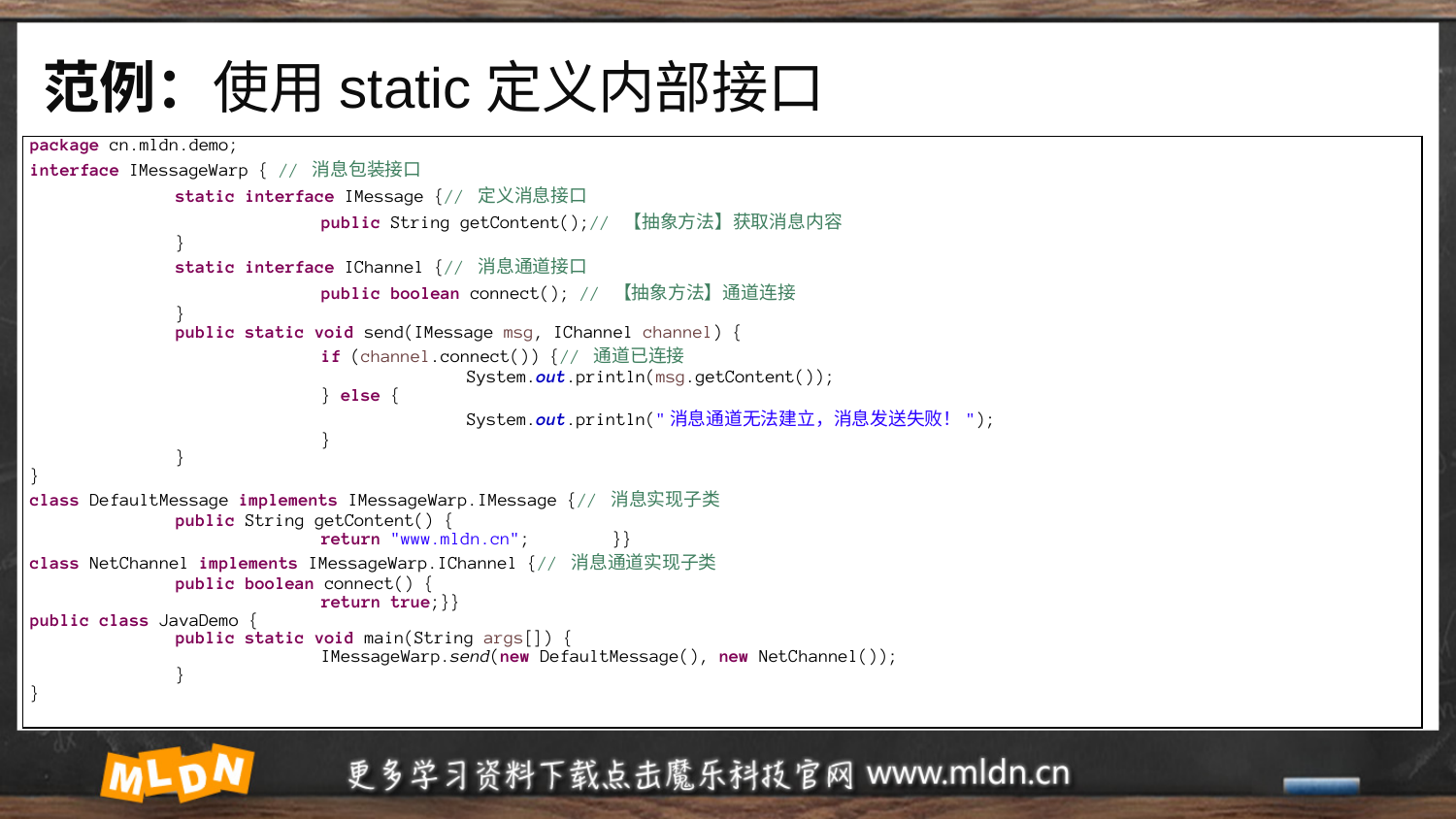

# 范例：使用static定义内部接口
| package cn.mldn.demo; interface IMessageWarp { // 消息包装接口 static interface IMessage {// 定义消息接口 public String getContent();// 【抽象方法】获取消息内容 } static interface IChannel {// 消息通道接口 public boolean connect(); // 【抽象方法】通道连接 } public static void send(IMessage msg, IChannel channel) { if (channel.connect()) {// 通道已连接 System.out.println(msg.getContent()); } else { System.out.println("消息通道无法建立，消息发送失败！"); } } } class DefaultMessage implements IMessageWarp.IMessage {// 消息实现子类 public String getContent() { return "www.mldn.cn"; }} class NetChannel implements IMessageWarp.IChannel {// 消息通道实现子类 public boolean connect() { return true;}} public class JavaDemo { public static void main(String args[]) { IMessageWarp.send(new DefaultMessage(), new NetChannel()); } } |
| --- |